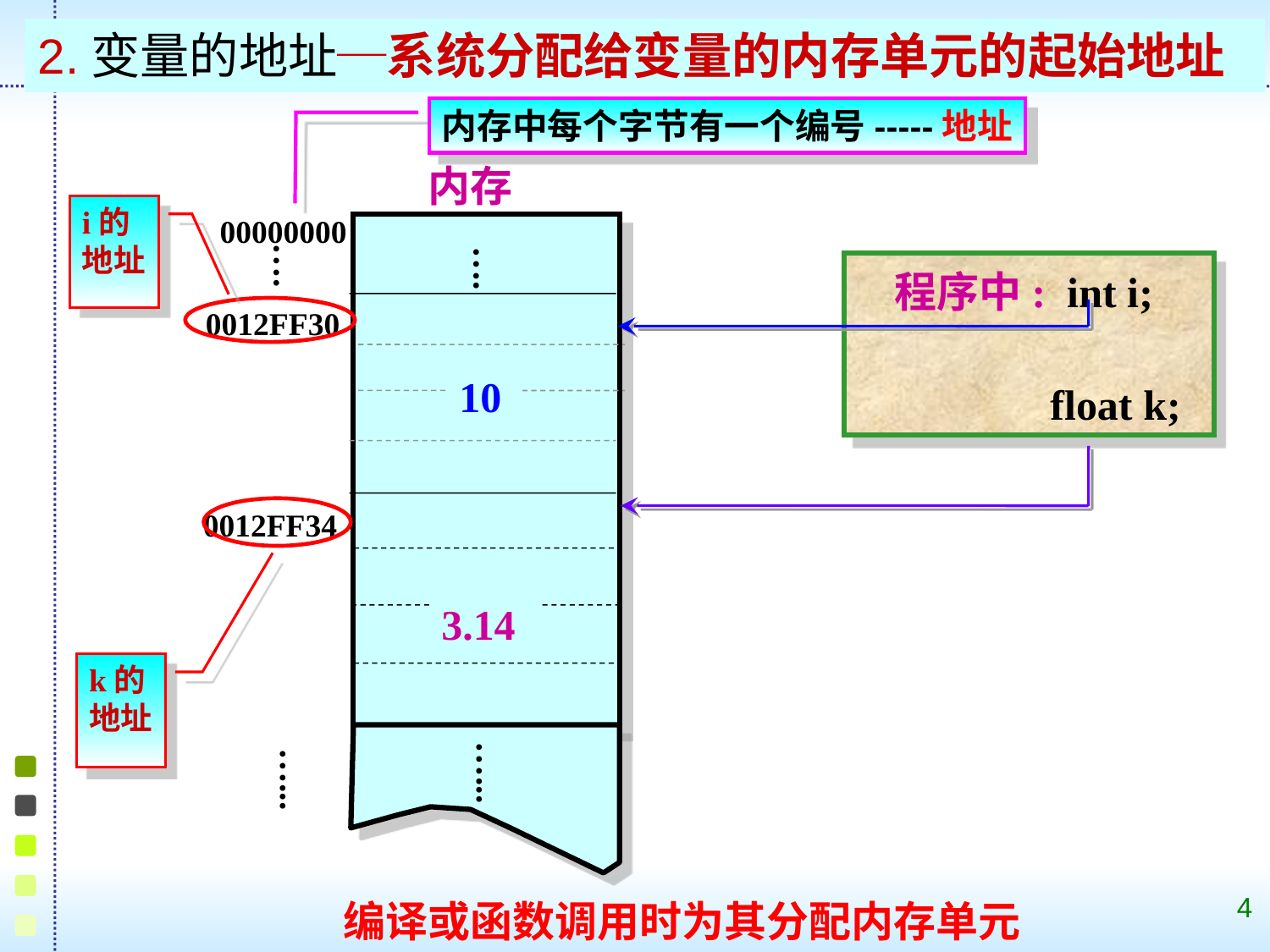

2.变量的地址─系统分配给变量的内存单元的起始地址

内存中每个字节有一个编号-----地址
内存
00000000
….
0012FF30
0012FF34
…...

….

…...
i的
地址

程序中:  int i;

                  float k;

i
i
10

k的地址
k
3.14
4
 编译或函数调用时为其分配内存单元